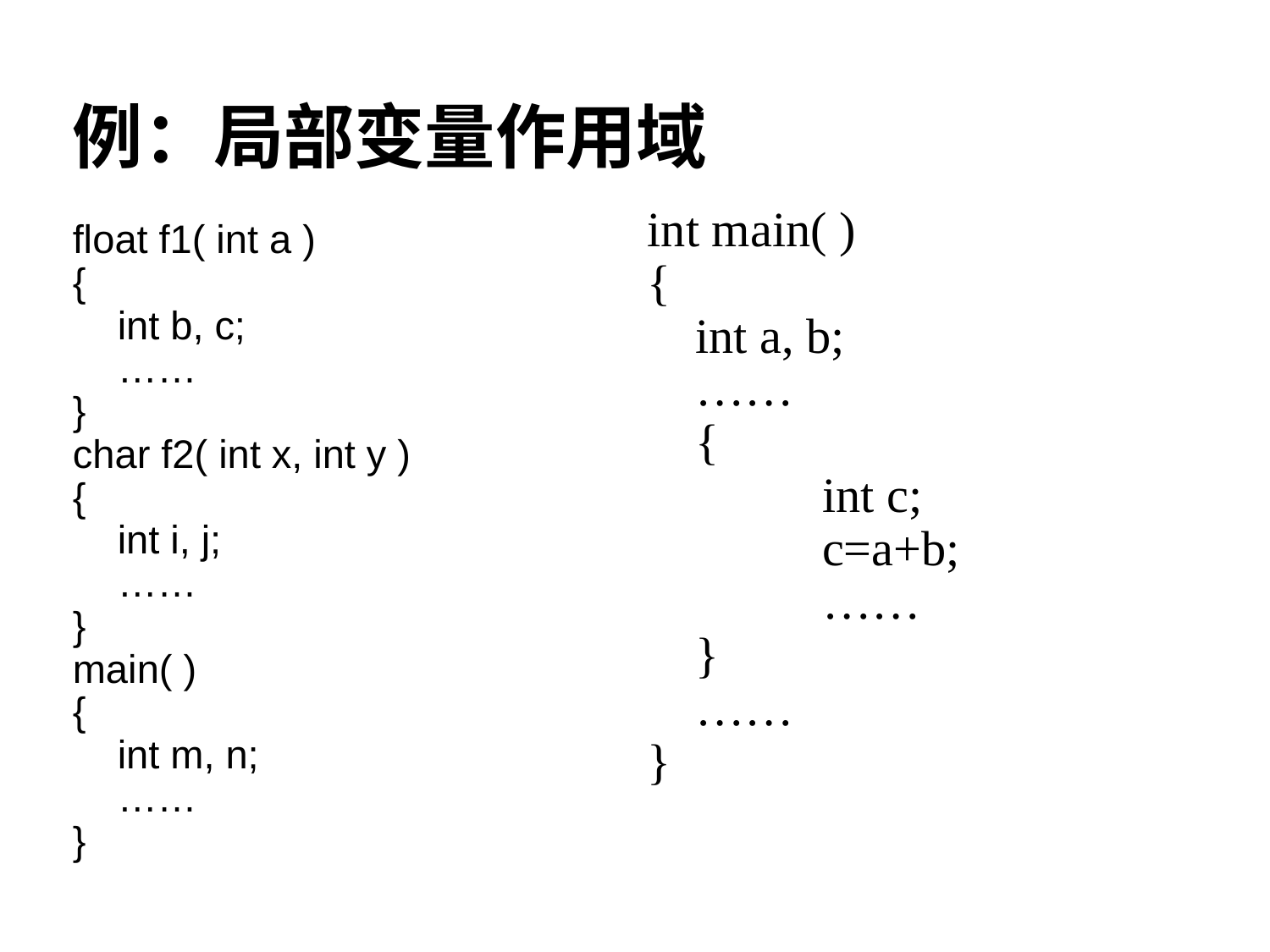

# 例：局部变量作用域
int main( )
{
	int a, b;
	……
	{
		int c;
		c=a+b;
		……
	}
	……
}
float f1( int a )
{
	int b, c;
	……
}
char f2( int x, int y )
{
	int i, j;
	……
}
main( )
{
	int m, n;
	……
}